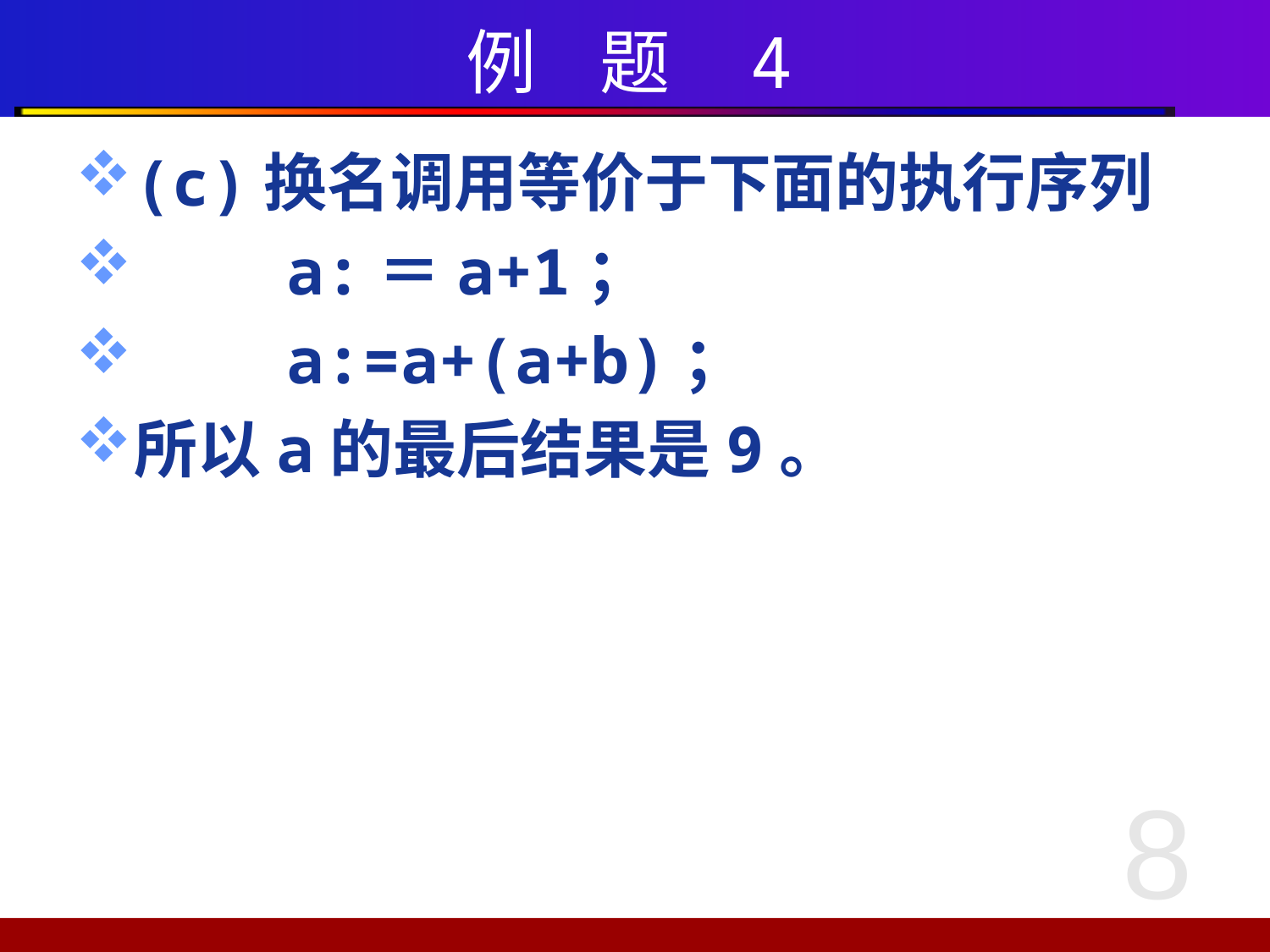

# 例    题    4
(c)换名调用等价于下面的执行序列
    a:＝a+1；
    a:=a+(a+b)；
所以a的最后结果是9。

8